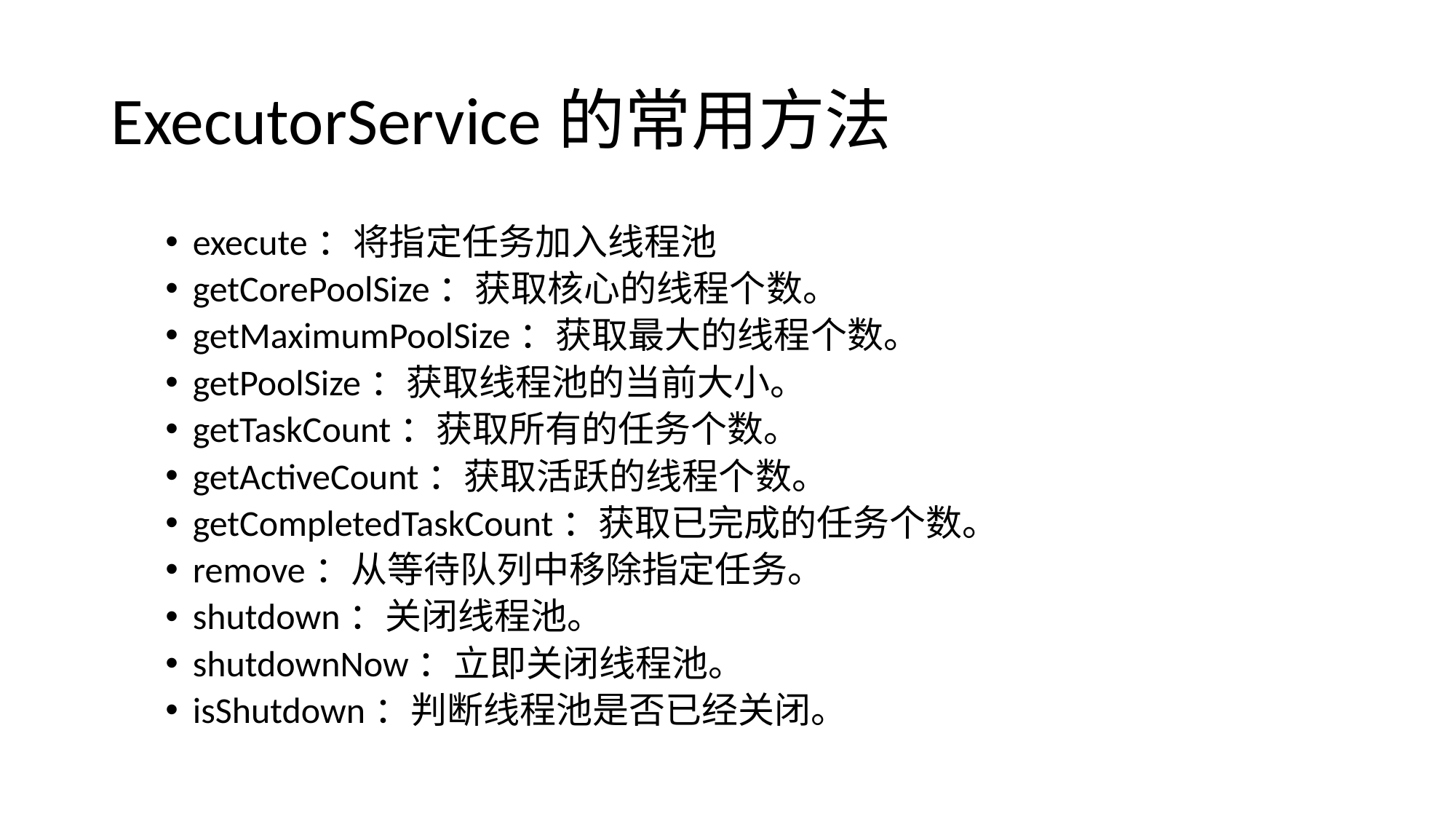

# ExecutorService的常用方法
execute：将指定任务加入线程池
getCorePoolSize：获取核心的线程个数。
getMaximumPoolSize：获取最大的线程个数。
getPoolSize：获取线程池的当前大小。
getTaskCount：获取所有的任务个数。
getActiveCount：获取活跃的线程个数。
getCompletedTaskCount：获取已完成的任务个数。
remove：从等待队列中移除指定任务。
shutdown：关闭线程池。
shutdownNow：立即关闭线程池。
isShutdown：判断线程池是否已经关闭。